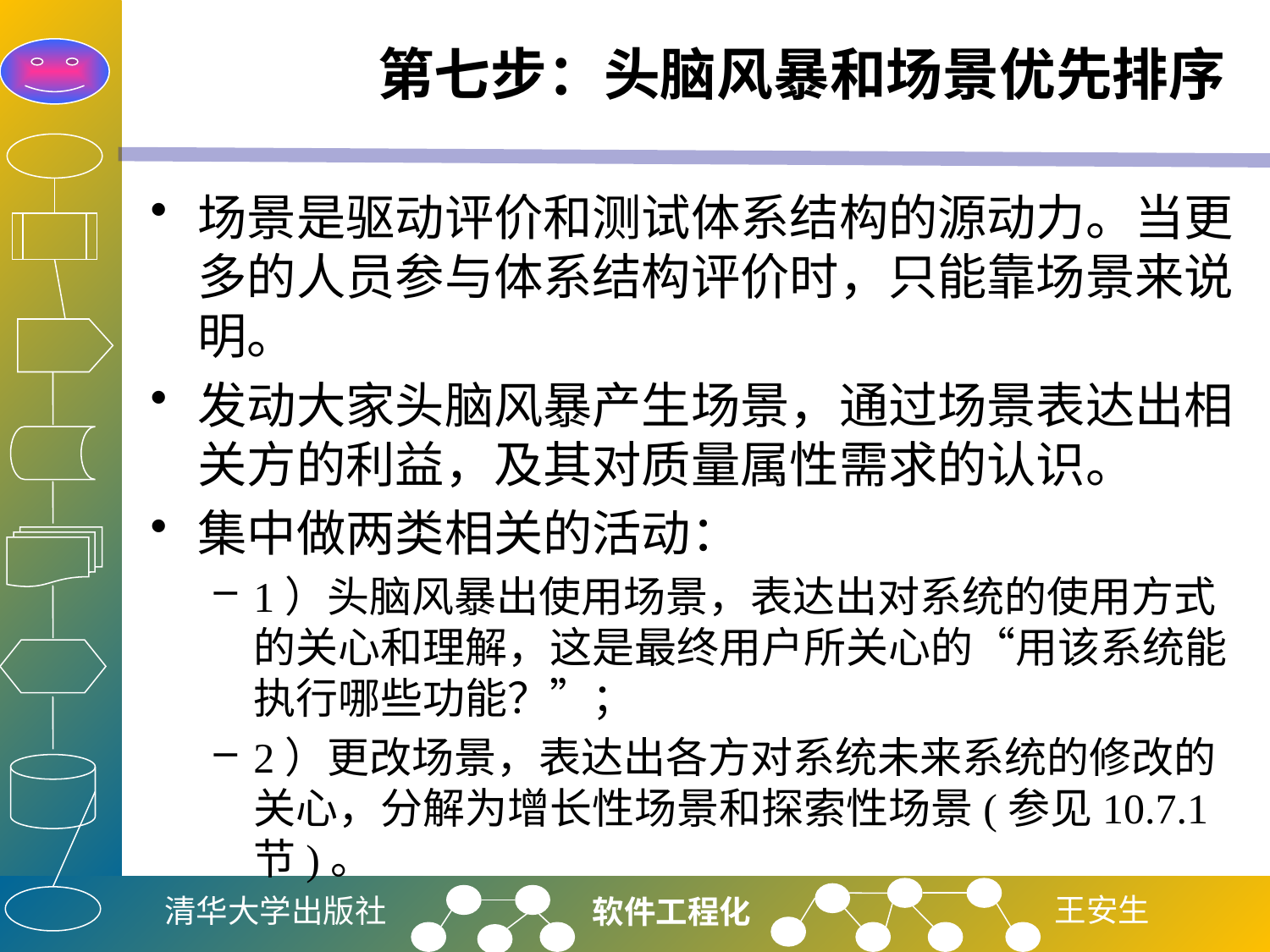

# 第七步：头脑风暴和场景优先排序
场景是驱动评价和测试体系结构的源动力。当更多的人员参与体系结构评价时，只能靠场景来说明。
发动大家头脑风暴产生场景，通过场景表达出相关方的利益，及其对质量属性需求的认识。
集中做两类相关的活动：
1）头脑风暴出使用场景，表达出对系统的使用方式的关心和理解，这是最终用户所关心的“用该系统能执行哪些功能？”；
2）更改场景，表达出各方对系统未来系统的修改的关心，分解为增长性场景和探索性场景(参见10.7.1节)。